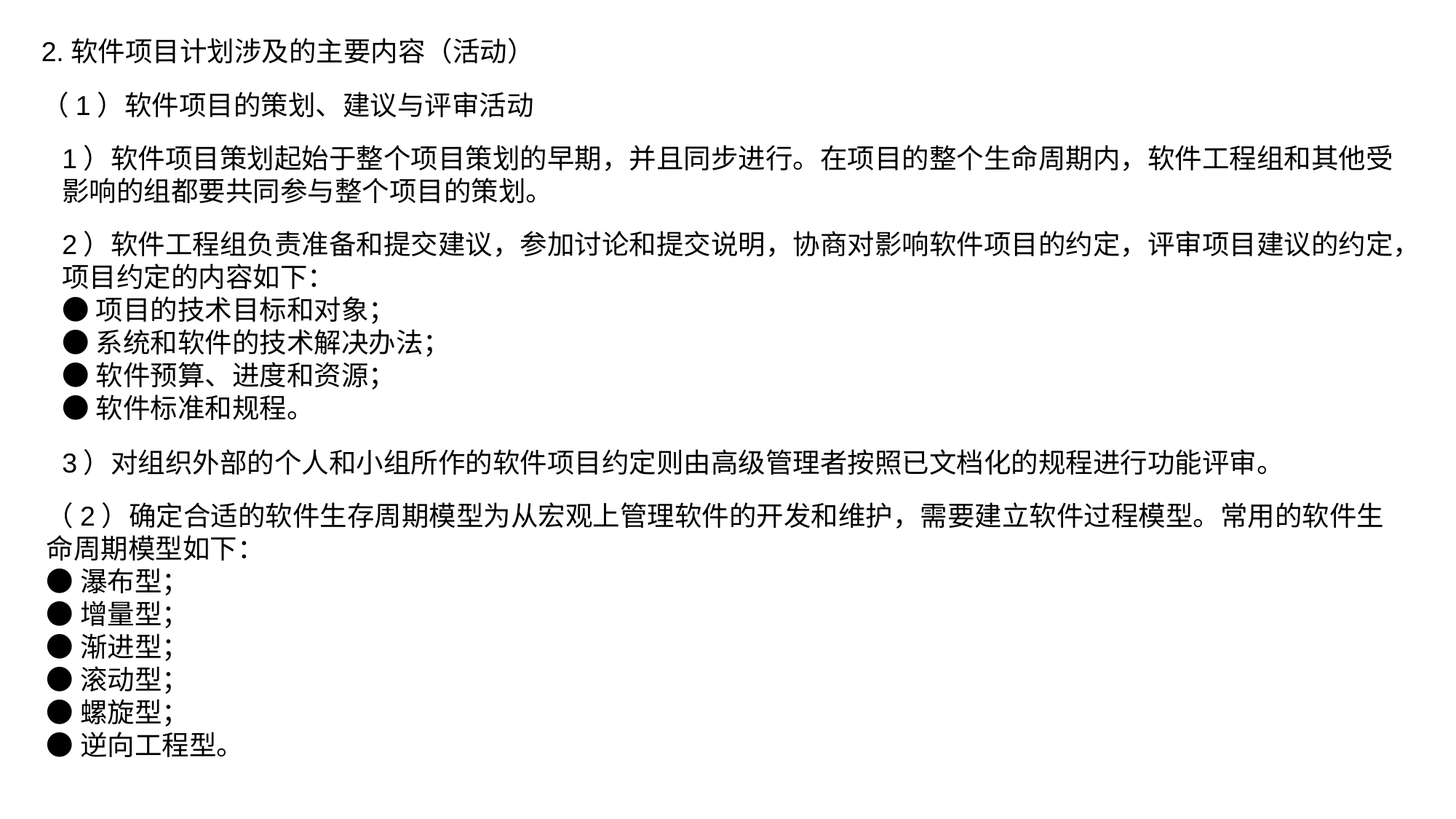

2.软件项目计划涉及的主要内容（活动）
（1）软件项目的策划、建议与评审活动
1）软件项目策划起始于整个项目策划的早期，并且同步进行。在项目的整个生命周期内，软件工程组和其他受影响的组都要共同参与整个项目的策划。
2）软件工程组负责准备和提交建议，参加讨论和提交说明，协商对影响软件项目的约定，评审项目建议的约定，项目约定的内容如下：
●项目的技术目标和对象；
●系统和软件的技术解决办法；
●软件预算、进度和资源；
●软件标准和规程。
3）对组织外部的个人和小组所作的软件项目约定则由高级管理者按照已文档化的规程进行功能评审。
（2）确定合适的软件生存周期模型为从宏观上管理软件的开发和维护，需要建立软件过程模型。常用的软件生命周期模型如下：
●瀑布型；
●增量型；
●渐进型；
●滚动型；
●螺旋型；
●逆向工程型。